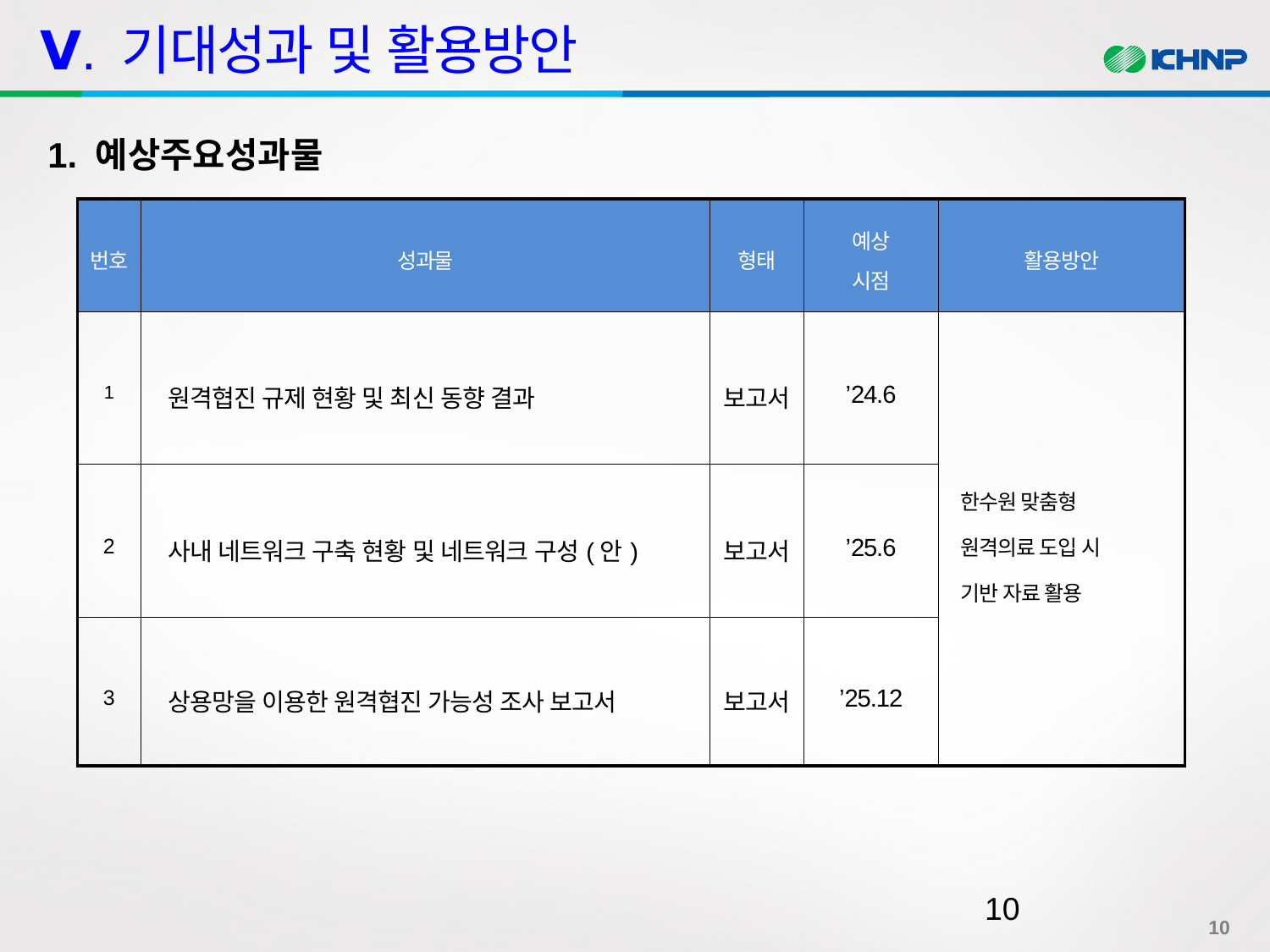

# Ⅴ. 기대성과 및 활용방안
1. 예상주요성과물

| 번호 | 성과물 | 형태 | 예상 시점 | 활용방안 |
| --- | --- | --- | --- | --- |
| 1 | 원격협진 규제 현황 및 최신 동향 결과 | 보고서 | ’24.6 | 한수원 맞춤형 원격의료 도입 시 기반 자료 활용 |
| 2 | 사내 네트워크 구축 현황 및 네트워크 구성(안) | 보고서 | ’25.6 |  |
| 3 | 상용망을 이용한 원격협진 가능성 조사 보고서 | 보고서 | ’25.12 |  |

10